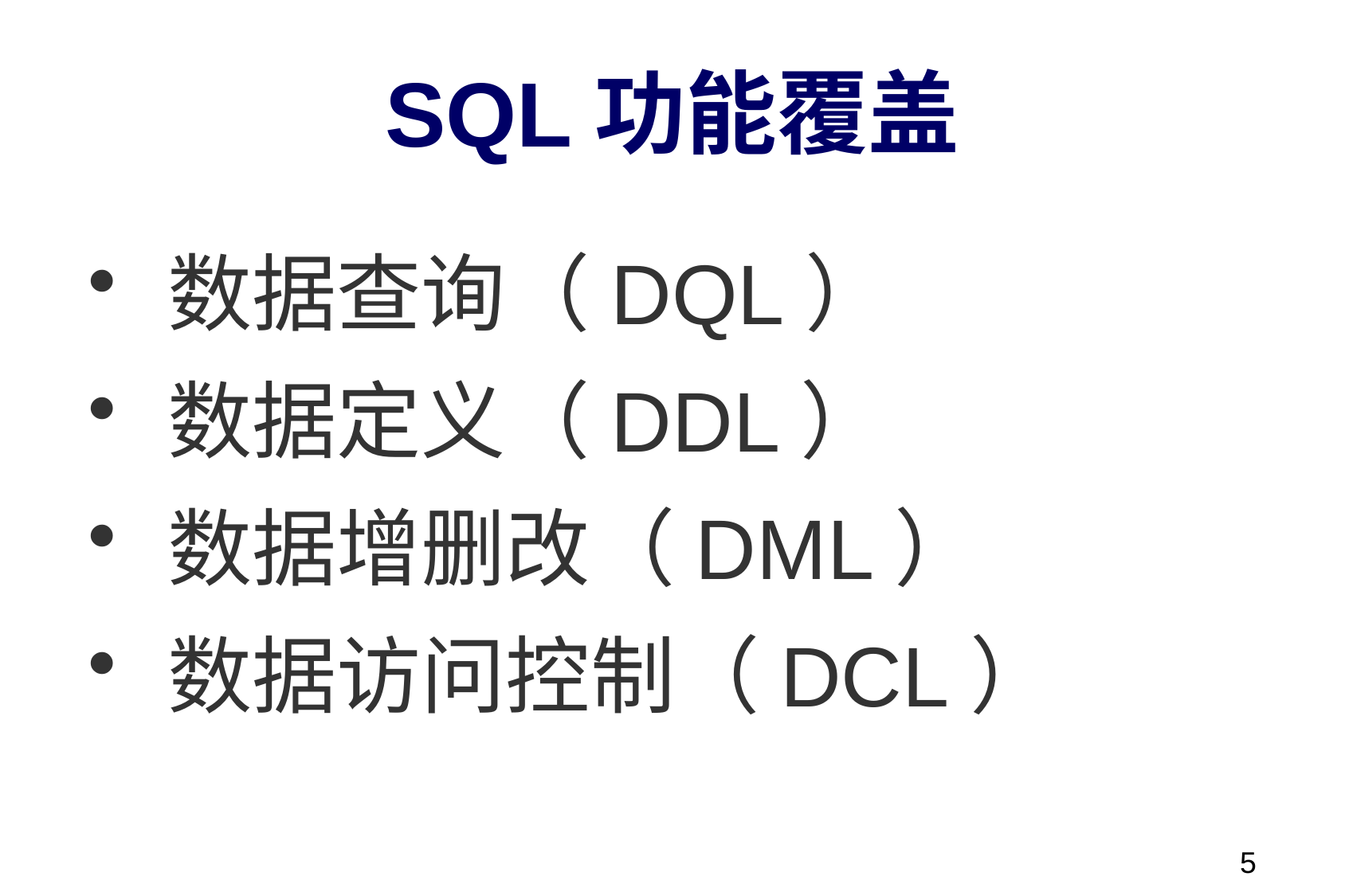

# SQL功能覆盖
数据查询（DQL）
数据定义（DDL）
数据增删改（DML）
数据访问控制（DCL）
5